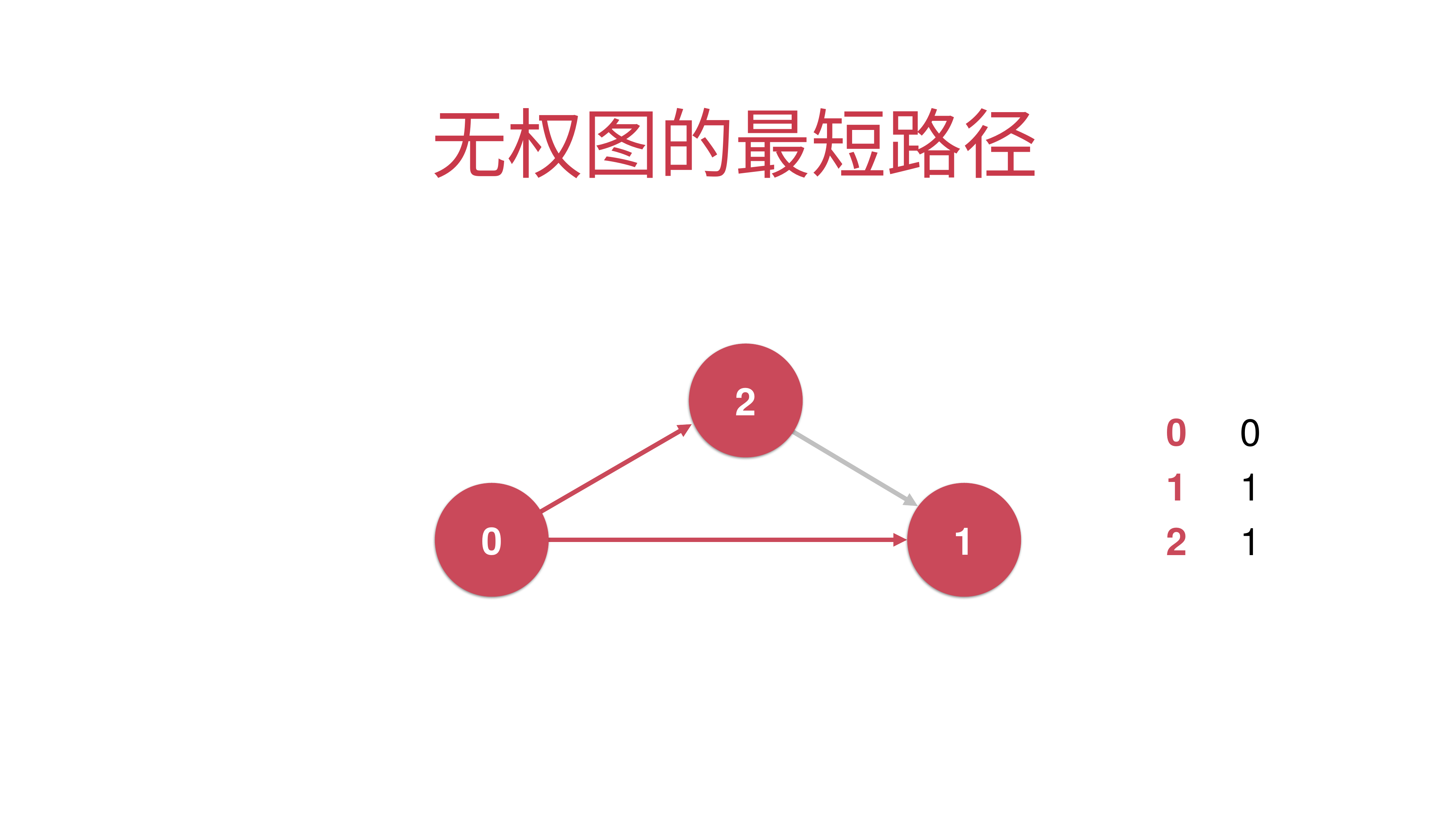

# 无权图的最短路径
2
0     0
1     1
2     1

0
1